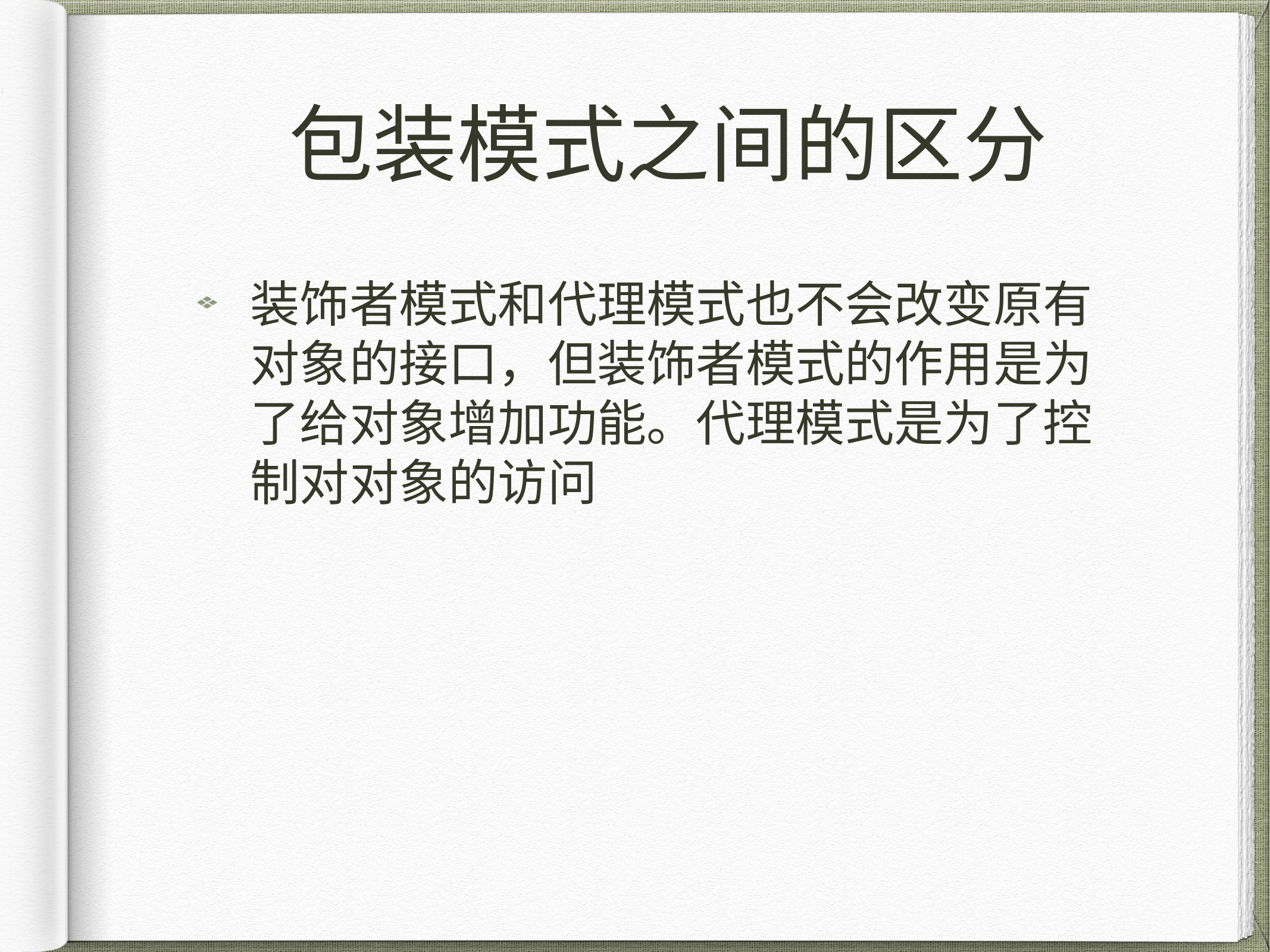

# 包装模式之间的区分
装饰者模式和代理模式也不会改变原有对象的接口，但装饰者模式的作用是为了给对象增加功能。代理模式是为了控制对对象的访问